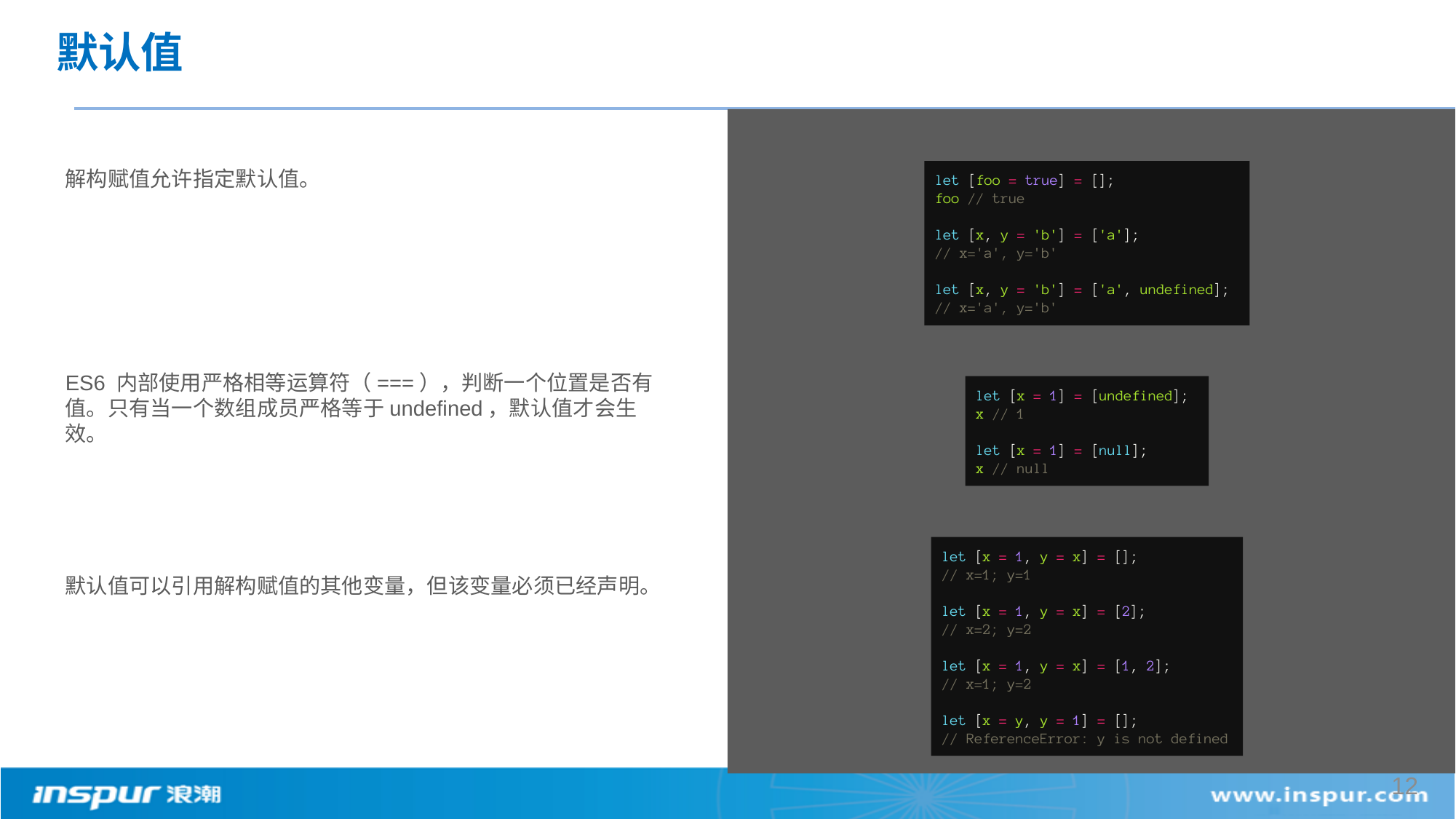

# 默认值

解构赋值允许指定默认值。

ES6 内部使用严格相等运算符（===），判断一个位置是否有值。只有当一个数组成员严格等于undefined，默认值才会生效。

默认值可以引用解构赋值的其他变量，但该变量必须已经声明。

let [foo = true] = [];
foo // true

let [x, y = 'b'] = ['a'];
// x='a', y='b'

let [x, y = 'b'] = ['a', undefined];
// x='a', y='b'
let [x = 1] = [undefined];
x // 1

let [x = 1] = [null];
x // null
let [x = 1, y = x] = [];
// x=1; y=1

let [x = 1, y = x] = [2];
// x=2; y=2

let [x = 1, y = x] = [1, 2];
// x=1; y=2

let [x = y, y = 1] = [];
// ReferenceError: y is not defined
12